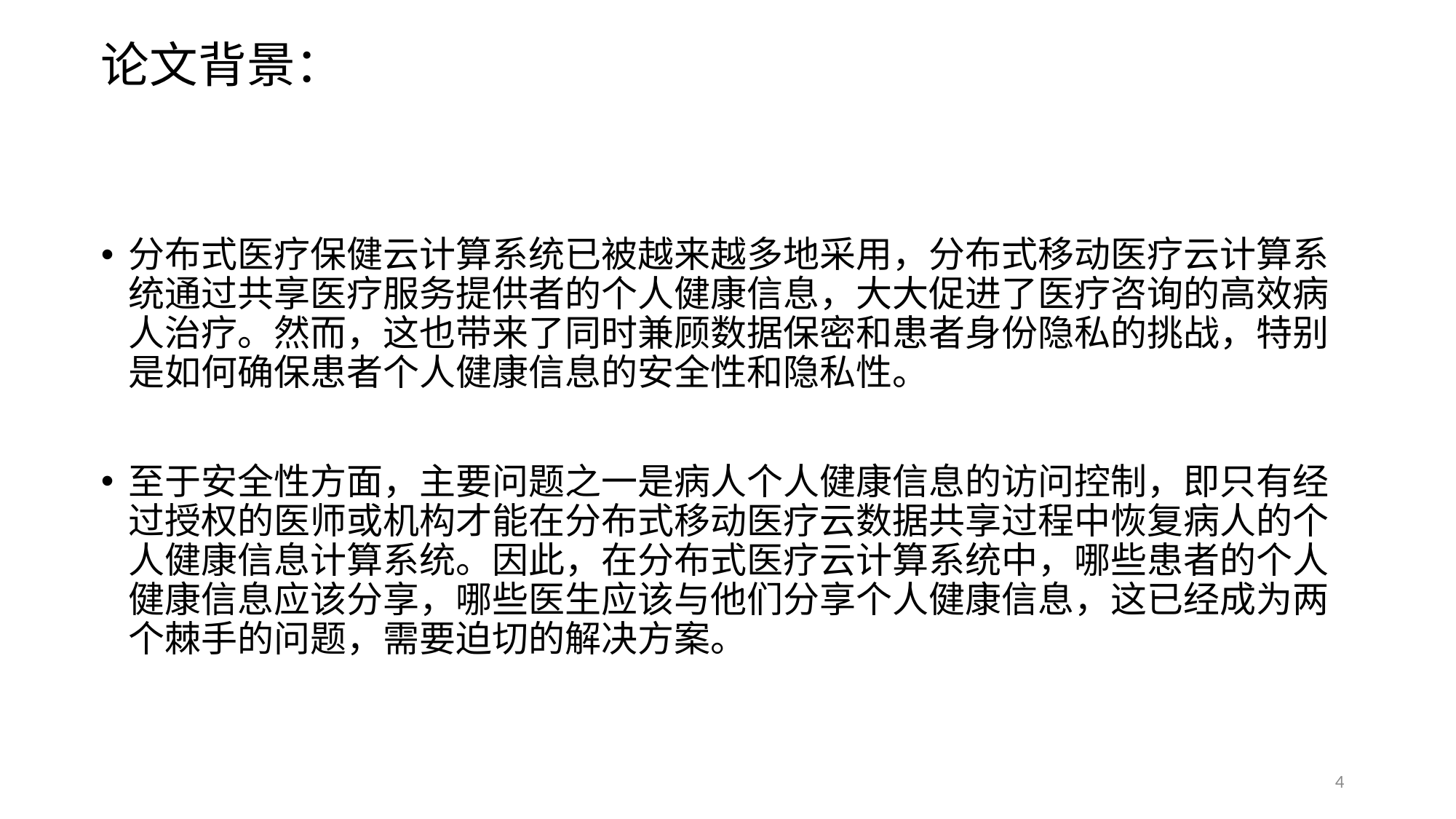

论文背景：
分布式医疗保健云计算系统已被越来越多地采用，分布式移动医疗云计算系统通过共享医疗服务提供者的个人健康信息，大大促进了医疗咨询的高效病人治疗。然而，这也带来了同时兼顾数据保密和患者身份隐私的挑战，特别是如何确保患者个人健康信息的安全性和隐私性。

至于安全性方面，主要问题之一是病人个人健康信息的访问控制，即只有经过授权的医师或机构才能在分布式移动医疗云数据共享过程中恢复病人的个人健康信息计算系统。因此，在分布式医疗云计算系统中，哪些患者的个人健康信息应该分享，哪些医生应该与他们分享个人健康信息，这已经成为两个棘手的问题，需要迫切的解决方案。

4